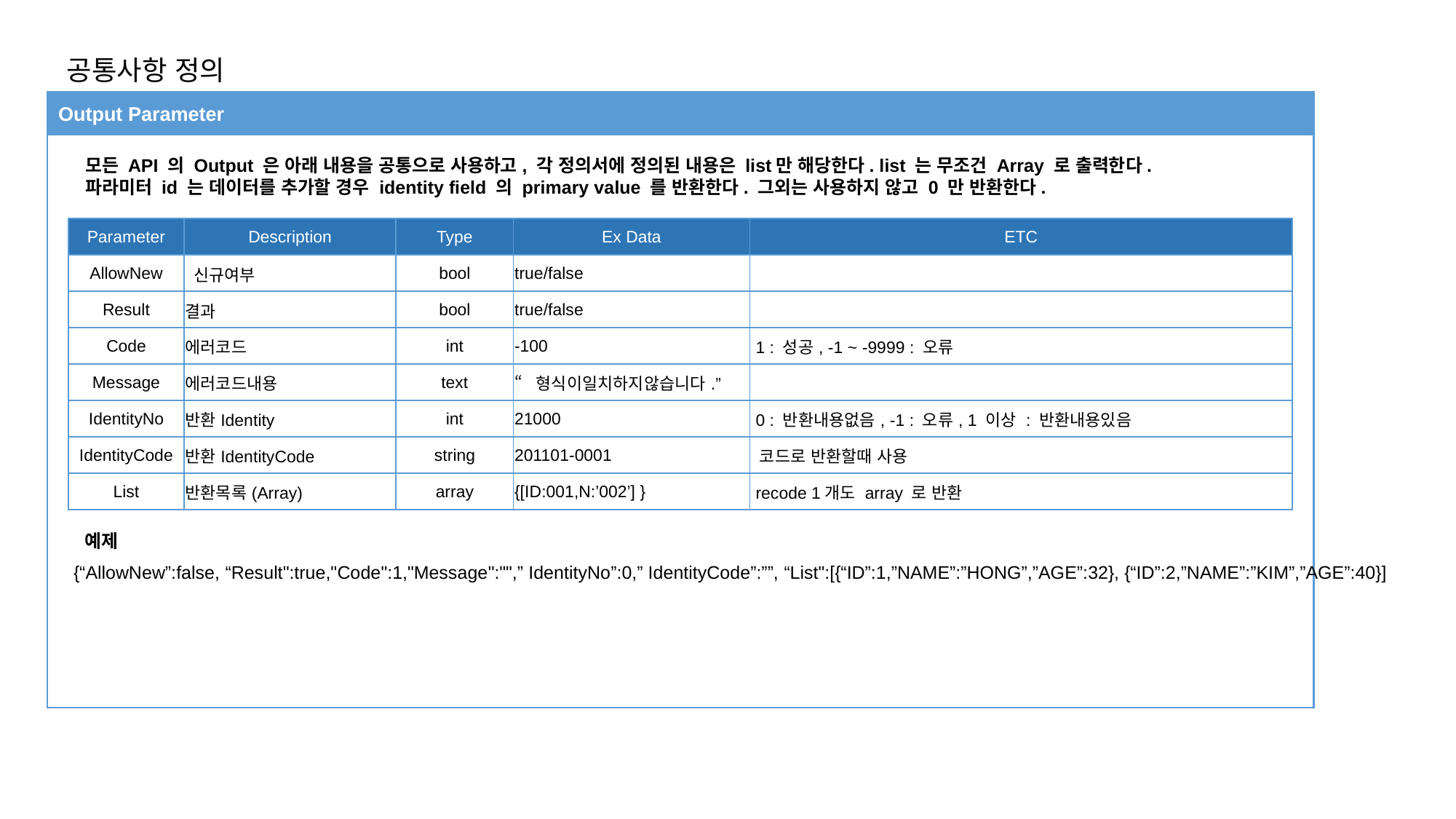

공통사항 정의
Output Parameter

모든 API 의 Output 은 아래 내용을 공통으로 사용하고, 각 정의서에 정의된 내용은 list만 해당한다. list 는 무조건 Array 로 출력한다.
파라미터 id 는 데이터를 추가할 경우 identity field 의 primary value 를 반환한다. 그외는 사용하지 않고 0 만 반환한다.
| Parameter | Description | Type | Ex Data | ETC |
| --- | --- | --- | --- | --- |
| AllowNew | 신규여부 | bool | true/false |  |
| Result | 결과 | bool | true/false |  |
| Code | 에러코드 | int | -100 | 1 : 성공, -1 ~ -9999 : 오류 |
| Message | 에러코드내용 | text | “형식이일치하지않습니다.” |  |
| IdentityNo | 반환Identity | int | 21000 | 0 : 반환내용없음, -1 : 오류, 1 이상 : 반환내용있음 |
| IdentityCode | 반환IdentityCode | string | 201101-0001 | 코드로 반환할때 사용 |
| List | 반환목록(Array) | array | {[ID:001,N:’002’] } | recode 1개도 array 로 반환 |
예제
{“AllowNew”:false, “Result":true,"Code":1,"Message":"",” IdentityNo”:0,” IdentityCode”:””, “List":[{“ID”:1,”NAME”:”HONG”,”AGE”:32}, {“ID”:2,”NAME”:”KIM”,”AGE”:40}]